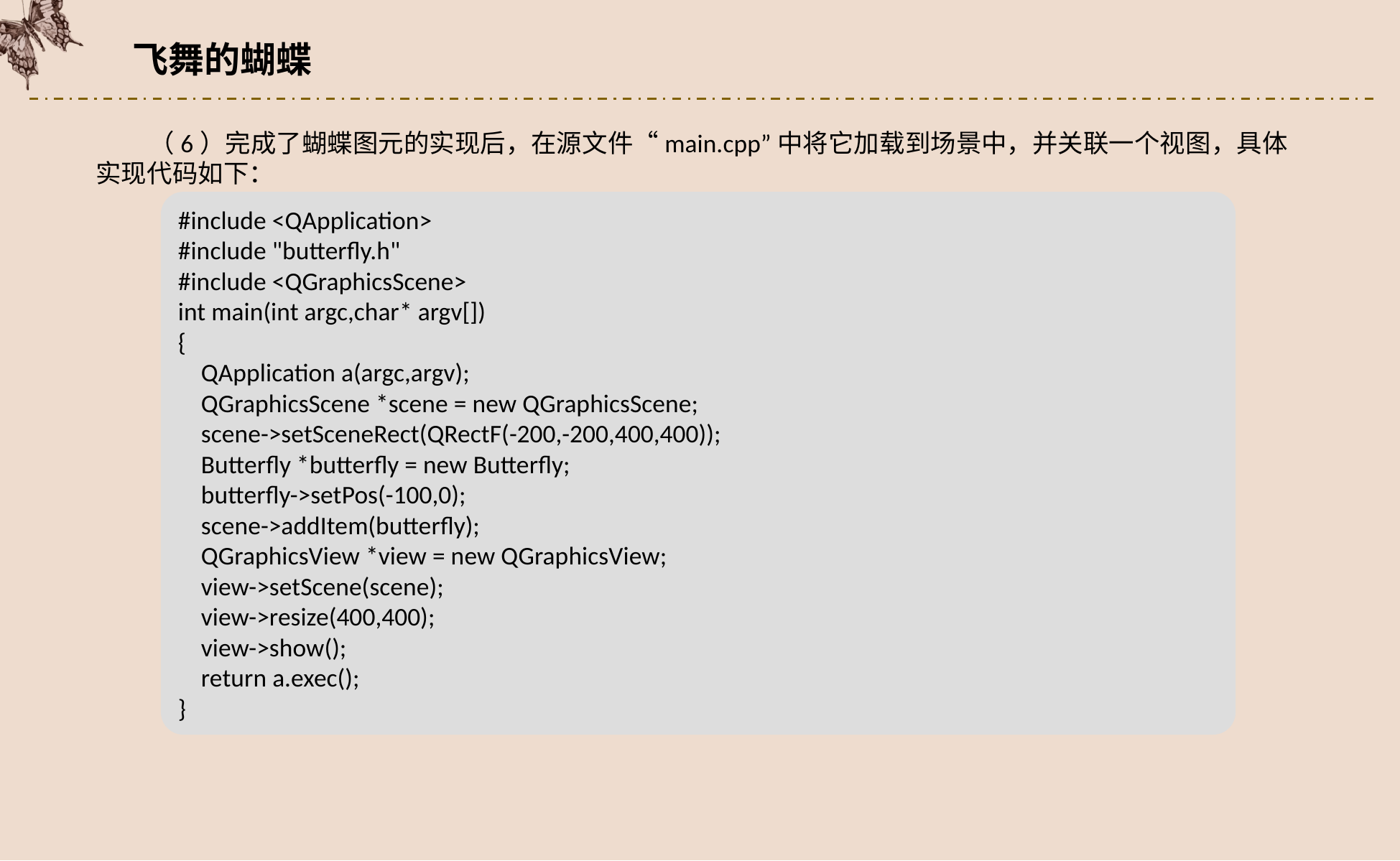

飞舞的蝴蝶
（6）完成了蝴蝶图元的实现后，在源文件“main.cpp”中将它加载到场景中，并关联一个视图，具体实现代码如下：
#include <QApplication>
#include "butterfly.h"
#include <QGraphicsScene>
int main(int argc,char* argv[])
{
    QApplication a(argc,argv);
    QGraphicsScene *scene = new QGraphicsScene;
    scene->setSceneRect(QRectF(-200,-200,400,400));
    Butterfly *butterfly = new Butterfly;
    butterfly->setPos(-100,0);
    scene->addItem(butterfly);
    QGraphicsView *view = new QGraphicsView;
    view->setScene(scene);
    view->resize(400,400);
    view->show();
    return a.exec();
}